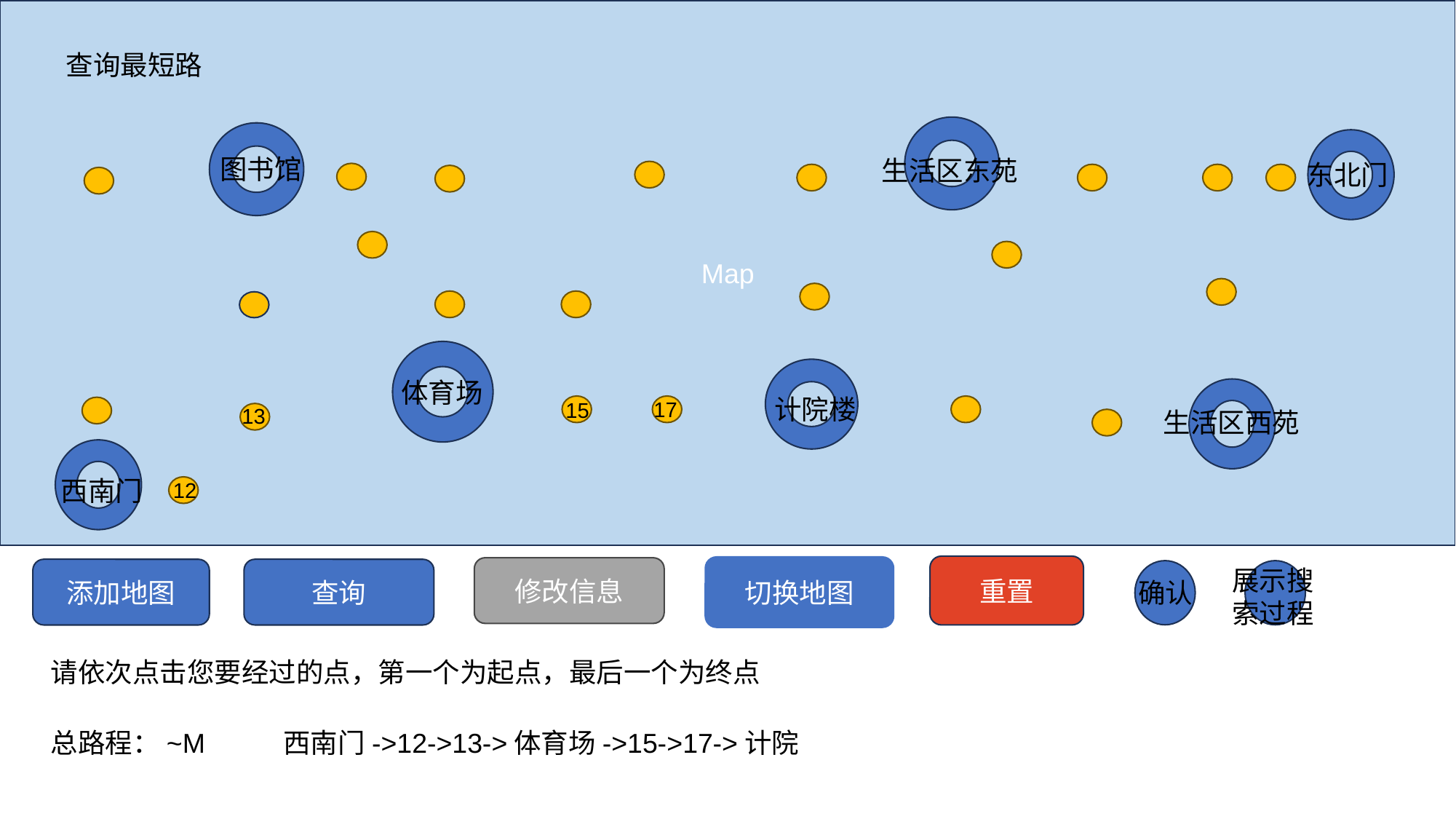

Map
查询最短路

图书馆
生活区东苑
东北门

体育场

计院楼
17
15

13
生活区西苑

西南门
12

切换地图
重置
修改信息
展示搜索过程
添加地图
查询

确认
请依次点击您要经过的点，第一个为起点，最后一个为终点
总路程：~M 	 西南门->12->13->体育场->15->17->计院